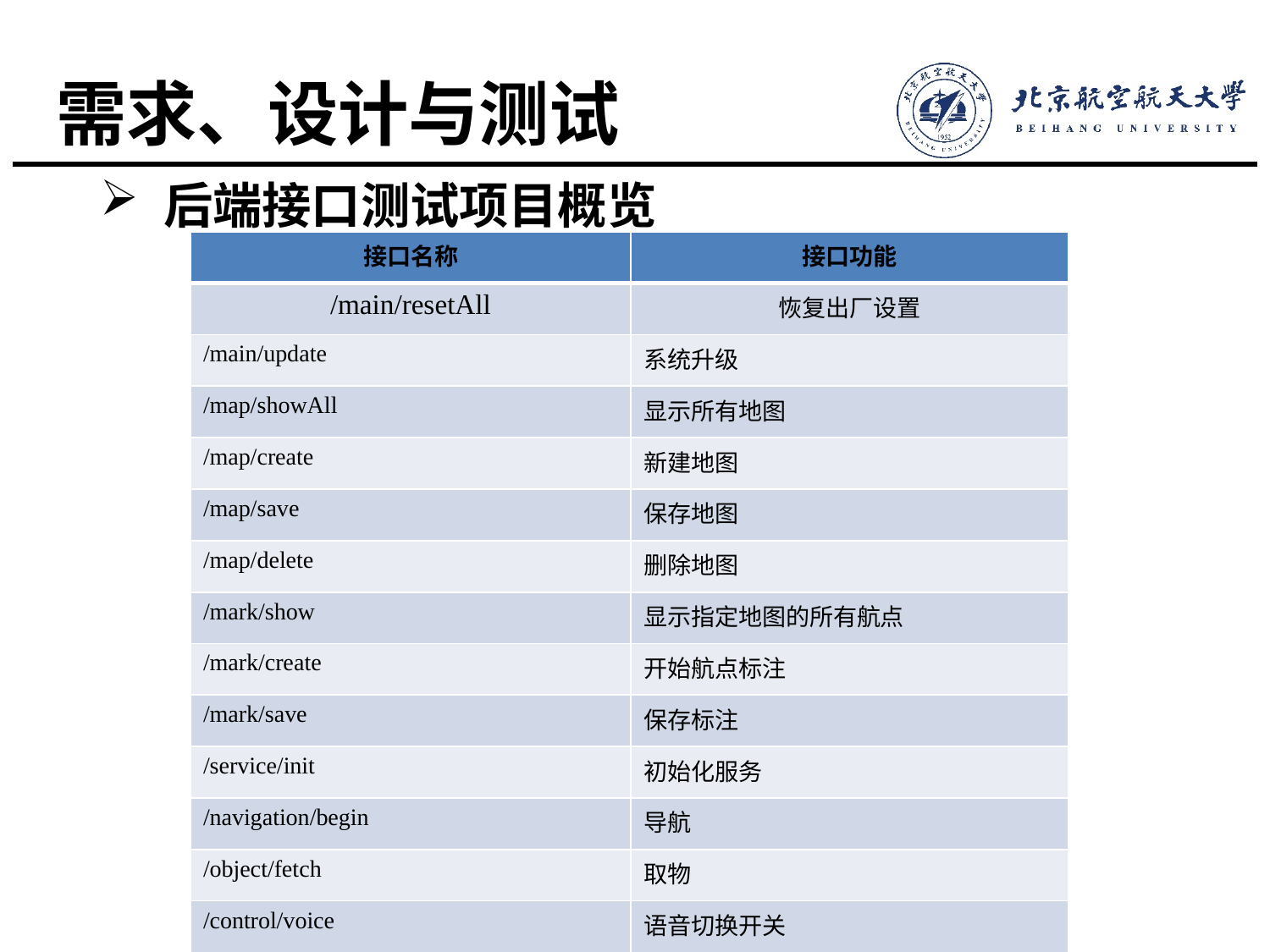

# 需求、设计与测试
后端接口测试项目概览

| 接口名称 | 接口功能 |
| --- | --- |
| /main/resetAll | 恢复出厂设置 |
| /main/update | 系统升级 |
| /map/showAll | 显示所有地图 |
| /map/create | 新建地图 |
| /map/save | 保存地图 |
| /map/delete | 删除地图 |
| /mark/show | 显示指定地图的所有航点 |
| /mark/create | 开始航点标注 |
| /mark/save | 保存标注 |
| /service/init | 初始化服务 |
| /navigation/begin | 导航 |
| /object/fetch | 取物 |
| /control/voice | 语音切换开关 |
9